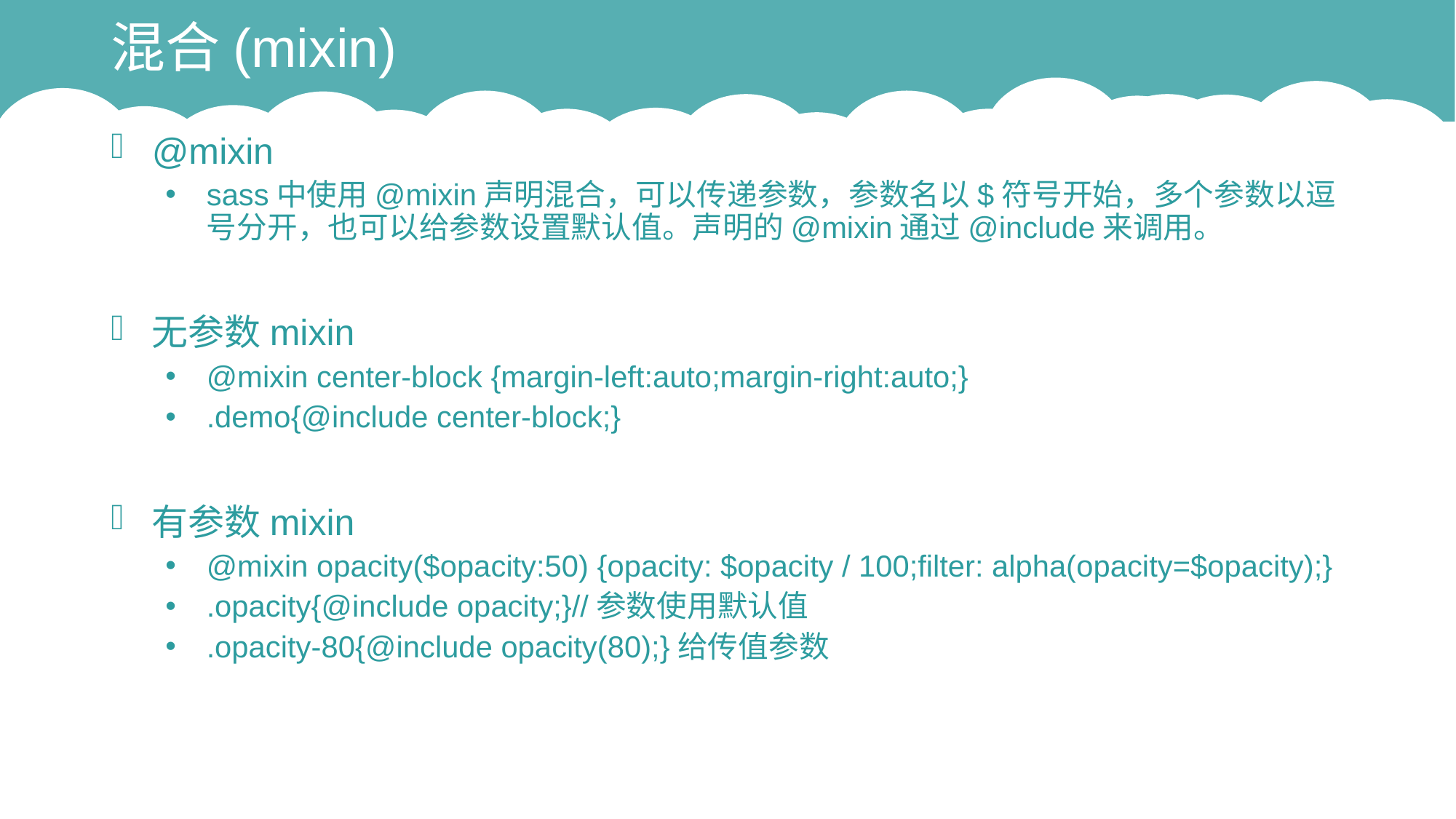

# 混合(mixin)
@mixin
sass中使用@mixin声明混合，可以传递参数，参数名以$符号开始，多个参数以逗号分开，也可以给参数设置默认值。声明的@mixin通过@include来调用。

无参数mixin
@mixin center-block {margin-left:auto;margin-right:auto;}
.demo{@include center-block;}

有参数mixin
@mixin opacity($opacity:50) {opacity: $opacity / 100;filter: alpha(opacity=$opacity);}
.opacity{@include opacity;}//参数使用默认值
.opacity-80{@include opacity(80);}给传值参数